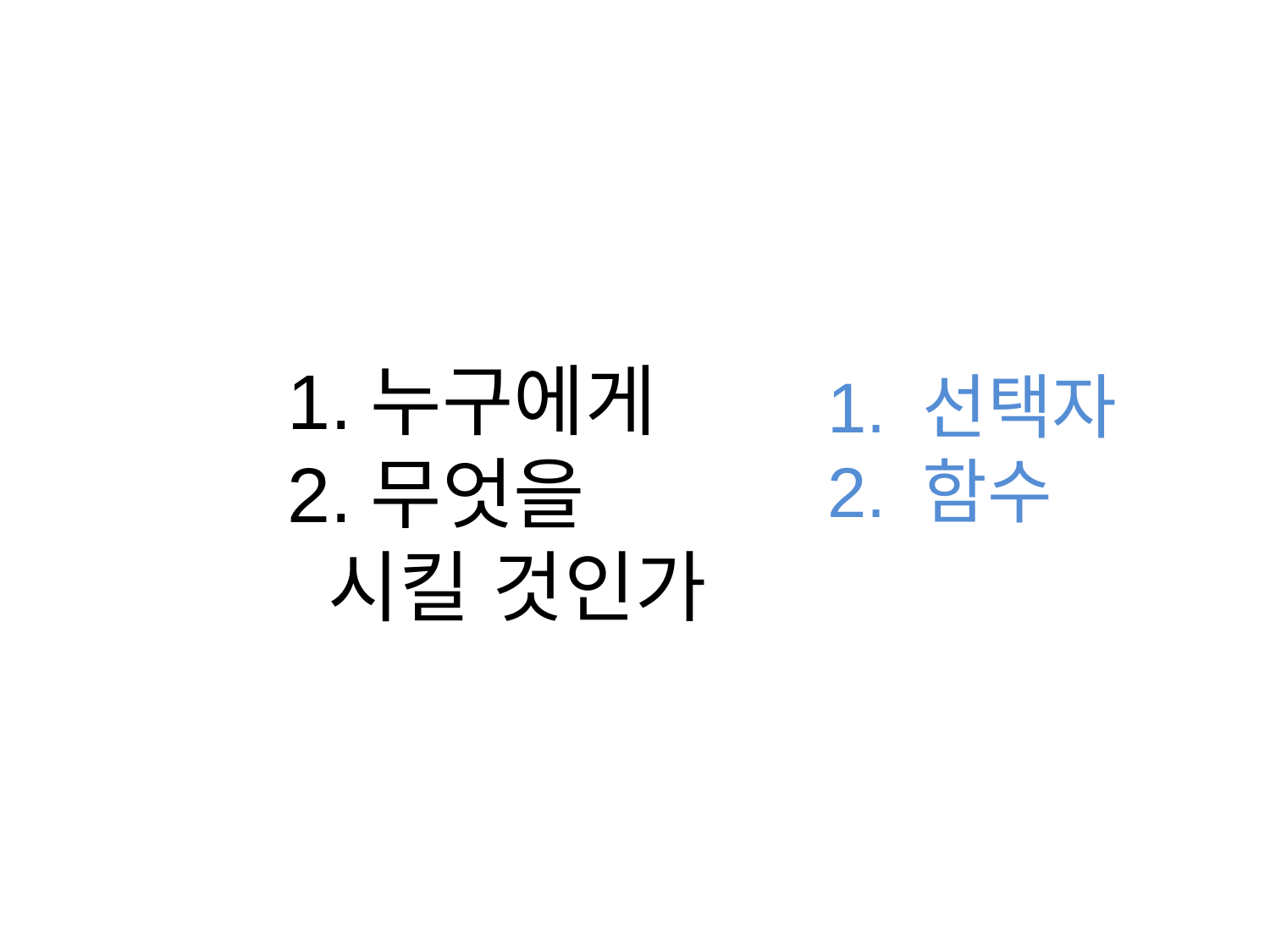

1.누구에게
2.무엇을
 시킬 것인가
1. 선택자
2. 함수